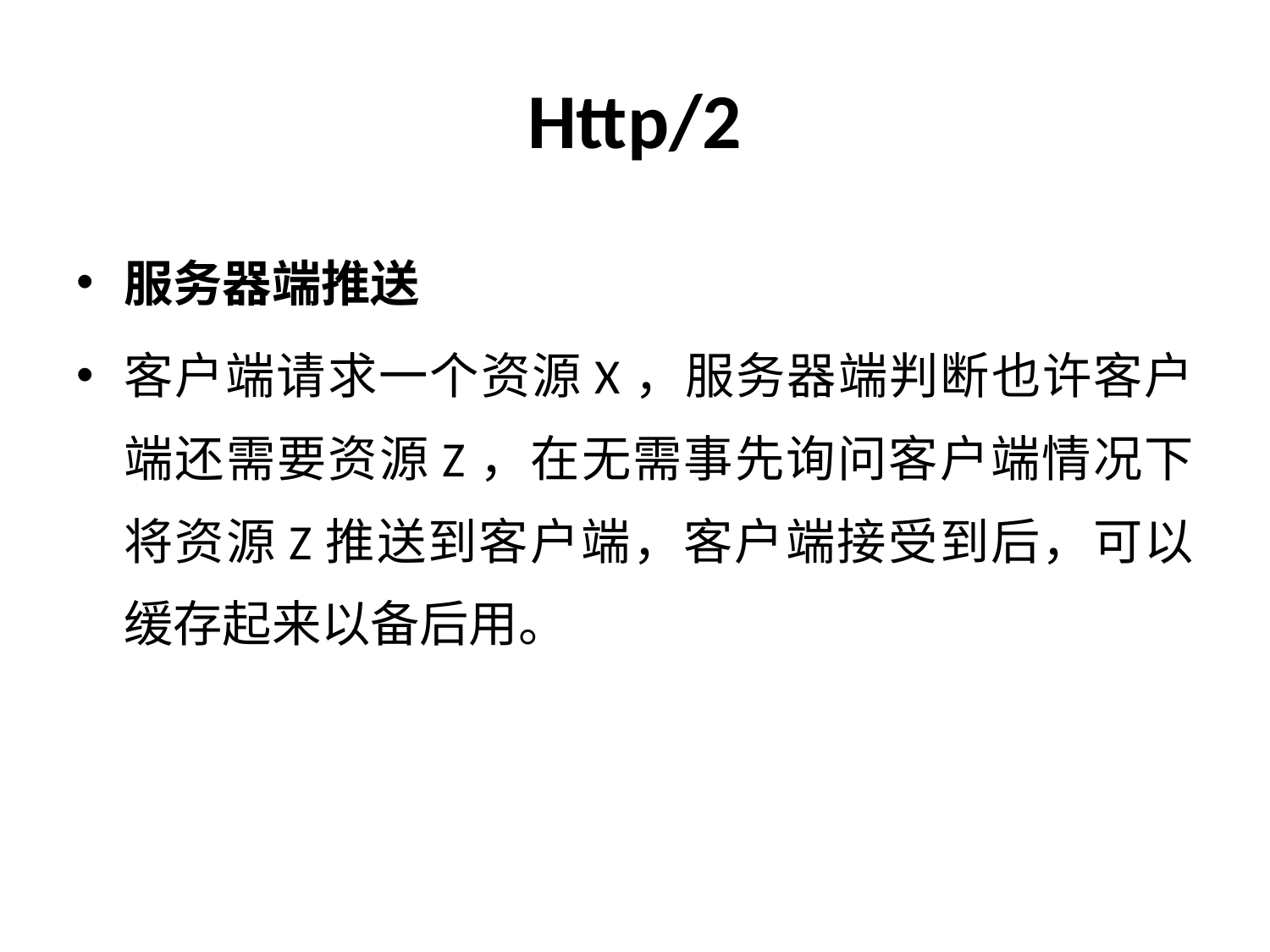

# Http/2
服务器端推送
客户端请求一个资源X，服务器端判断也许客户端还需要资源Z，在无需事先询问客户端情况下将资源Z推送到客户端，客户端接受到后，可以缓存起来以备后用。